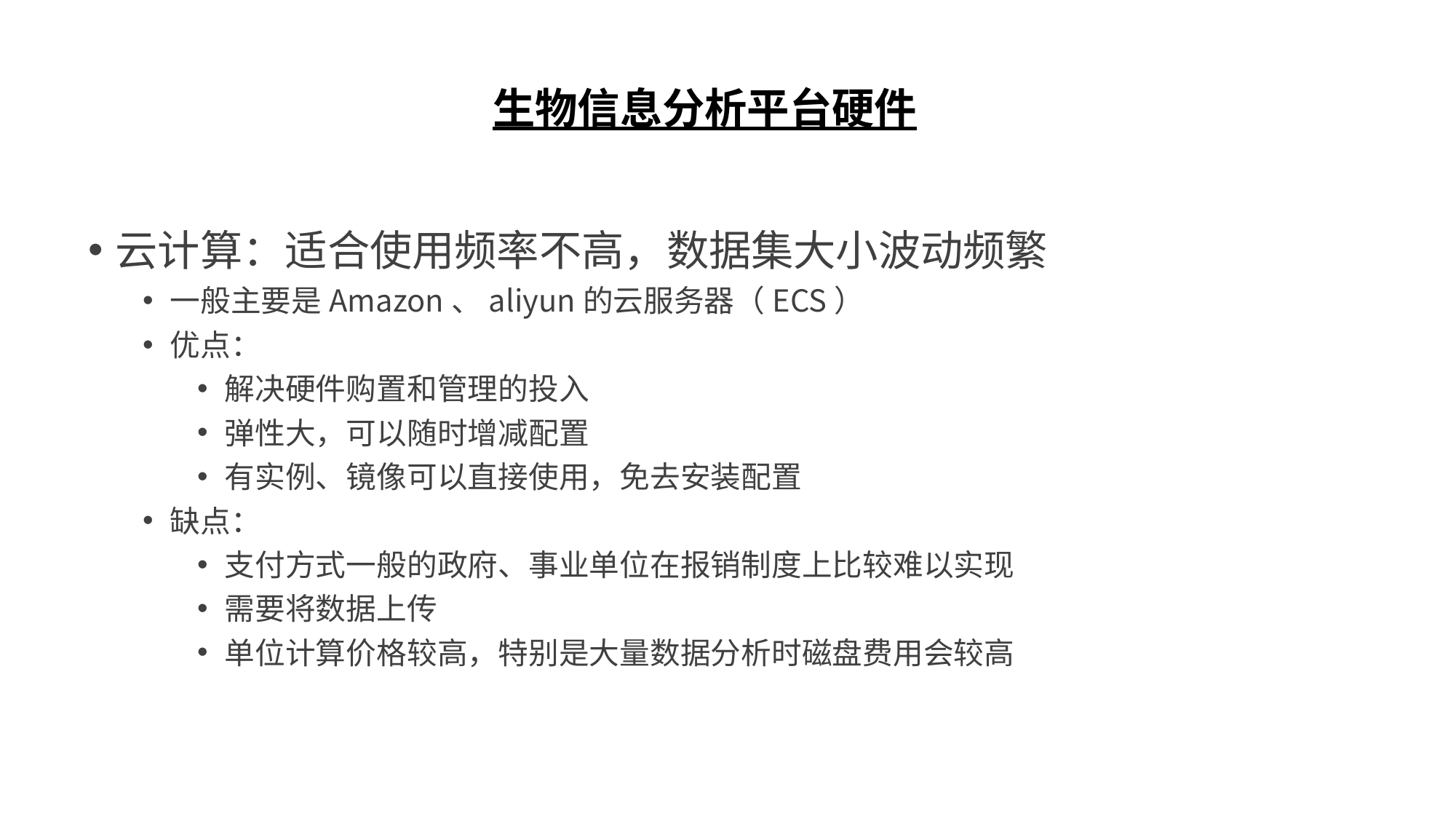

# 生物信息分析平台硬件
云计算：适合使用频率不高，数据集大小波动频繁
一般主要是Amazon、aliyun的云服务器（ECS）
优点：
解决硬件购置和管理的投入
弹性大，可以随时增减配置
有实例、镜像可以直接使用，免去安装配置
缺点：
支付方式一般的政府、事业单位在报销制度上比较难以实现
需要将数据上传
单位计算价格较高，特别是大量数据分析时磁盘费用会较高